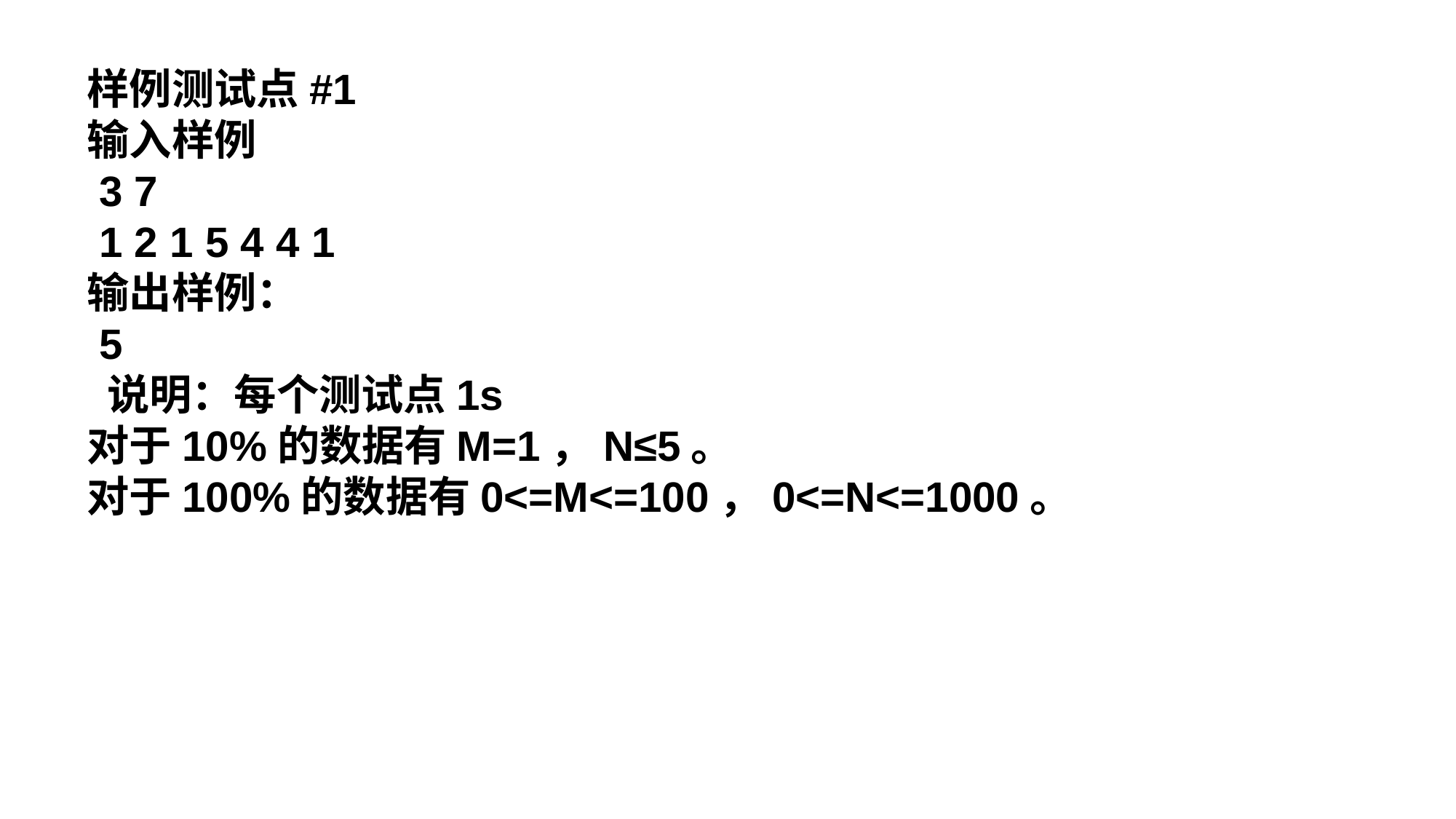

样例测试点#1
输入样例
 3 7
 1 2 1 5 4 4 1
输出样例：
 5
 说明：每个测试点1s
对于10%的数据有M=1，N≤5。
对于100%的数据有0<=M<=100，0<=N<=1000。